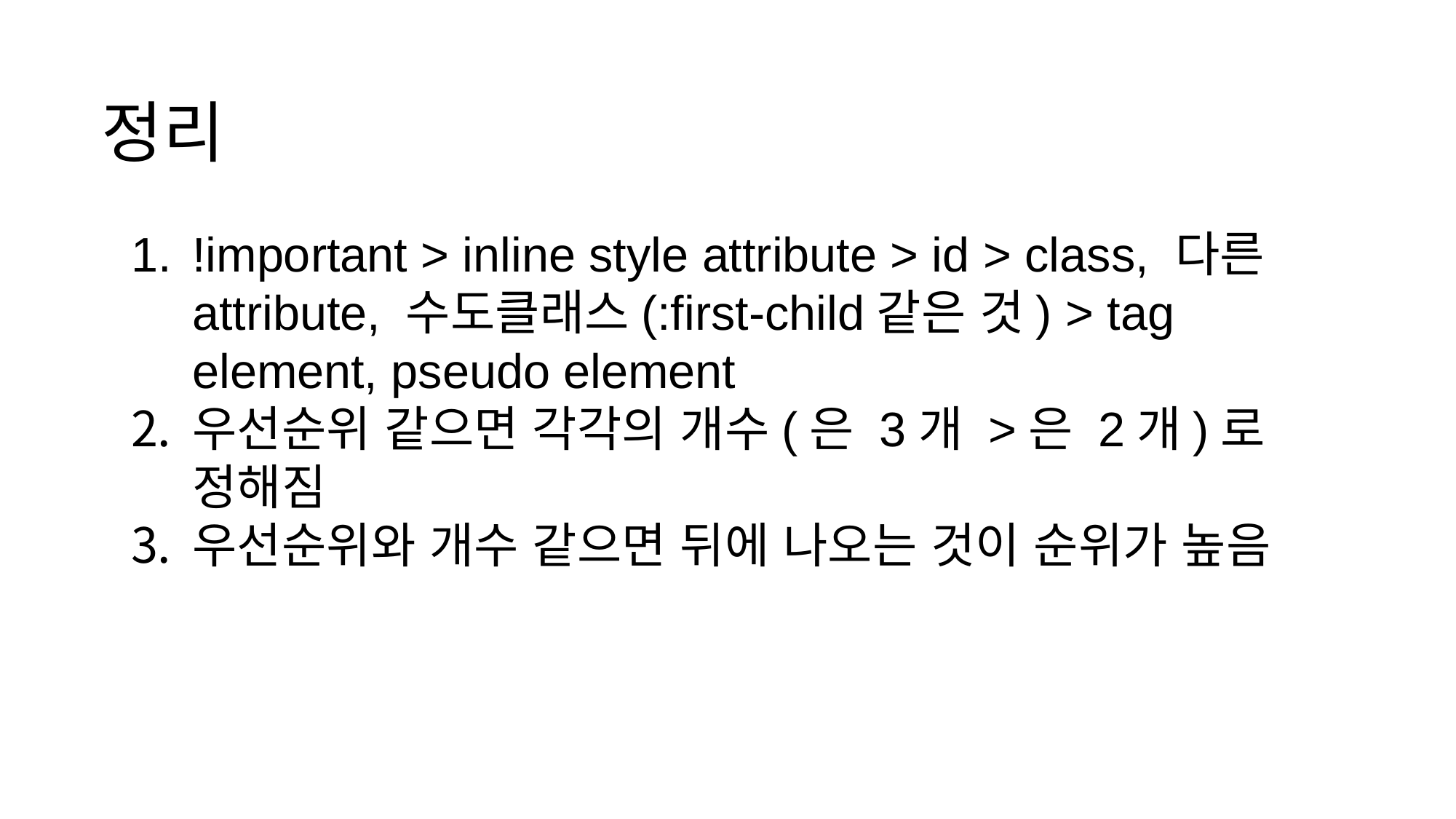

정리
!important > inline style attribute > id > class, 다른 attribute, 수도클래스(:first-child같은 것) > tag element, pseudo element
우선순위 같으면 각각의 개수(은 3개 >은 2개)로 정해짐
우선순위와 개수 같으면 뒤에 나오는 것이 순위가 높음